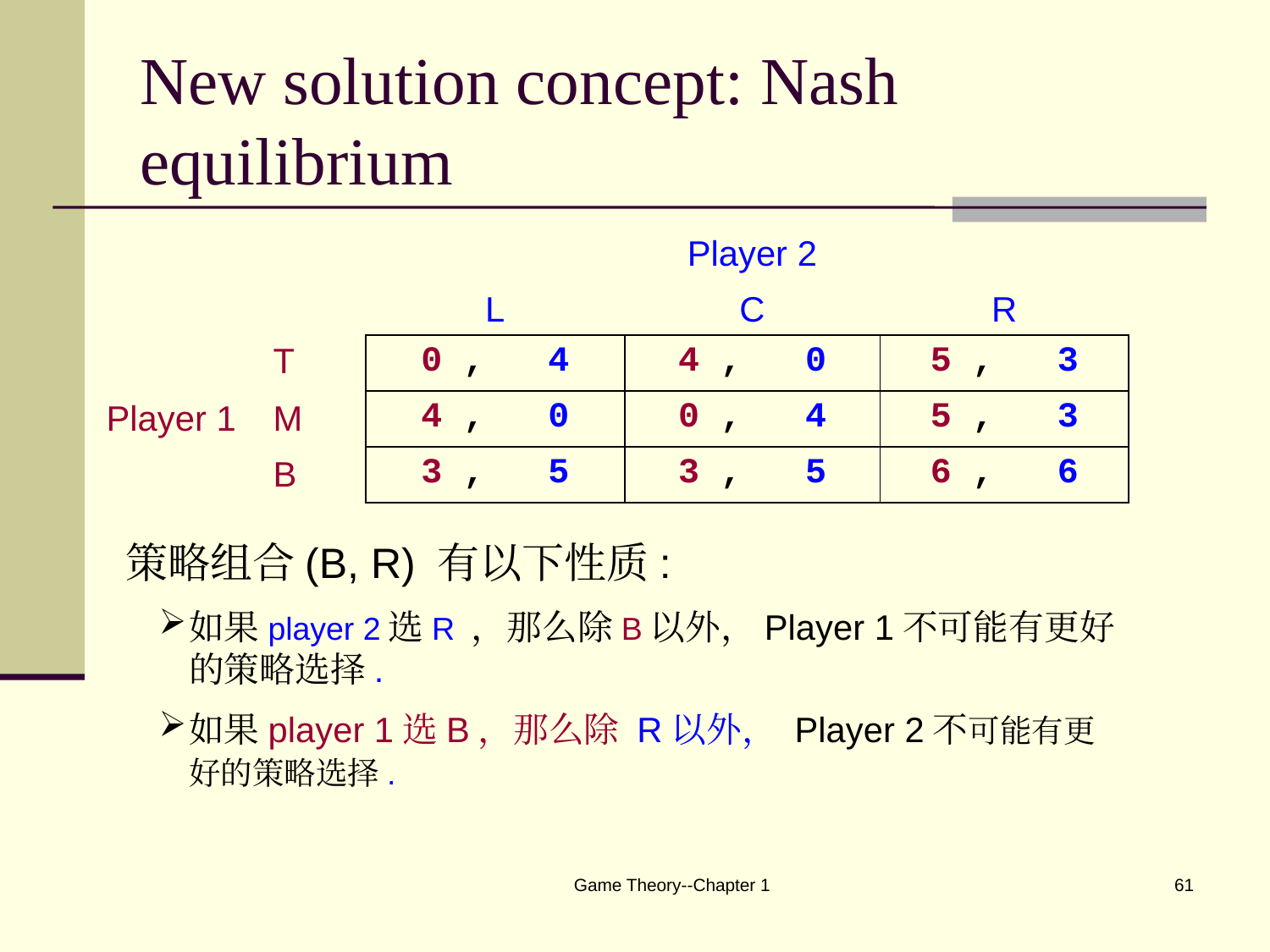

# New solution concept: Nash equilibrium
|  |  |  | Player 2 |  |
| --- | --- | --- | --- | --- |
|  |  | L | C | R |
| Player 1 | T | 0 , 4 | 4 , 0 | 5 , 3 |
|  | M | 4 , 0 | 0 , 4 | 5 , 3 |
|  | B | 3 , 5 | 3 , 5 | 6 , 6 |
策略组合(B, R) 有以下性质:
如果player 2选R ，那么除B以外，Player 1不可能有更好的策略选择.
如果player 1选B，那么除 R以外， Player 2不可能有更好的策略选择.
Game Theory--Chapter 1
61